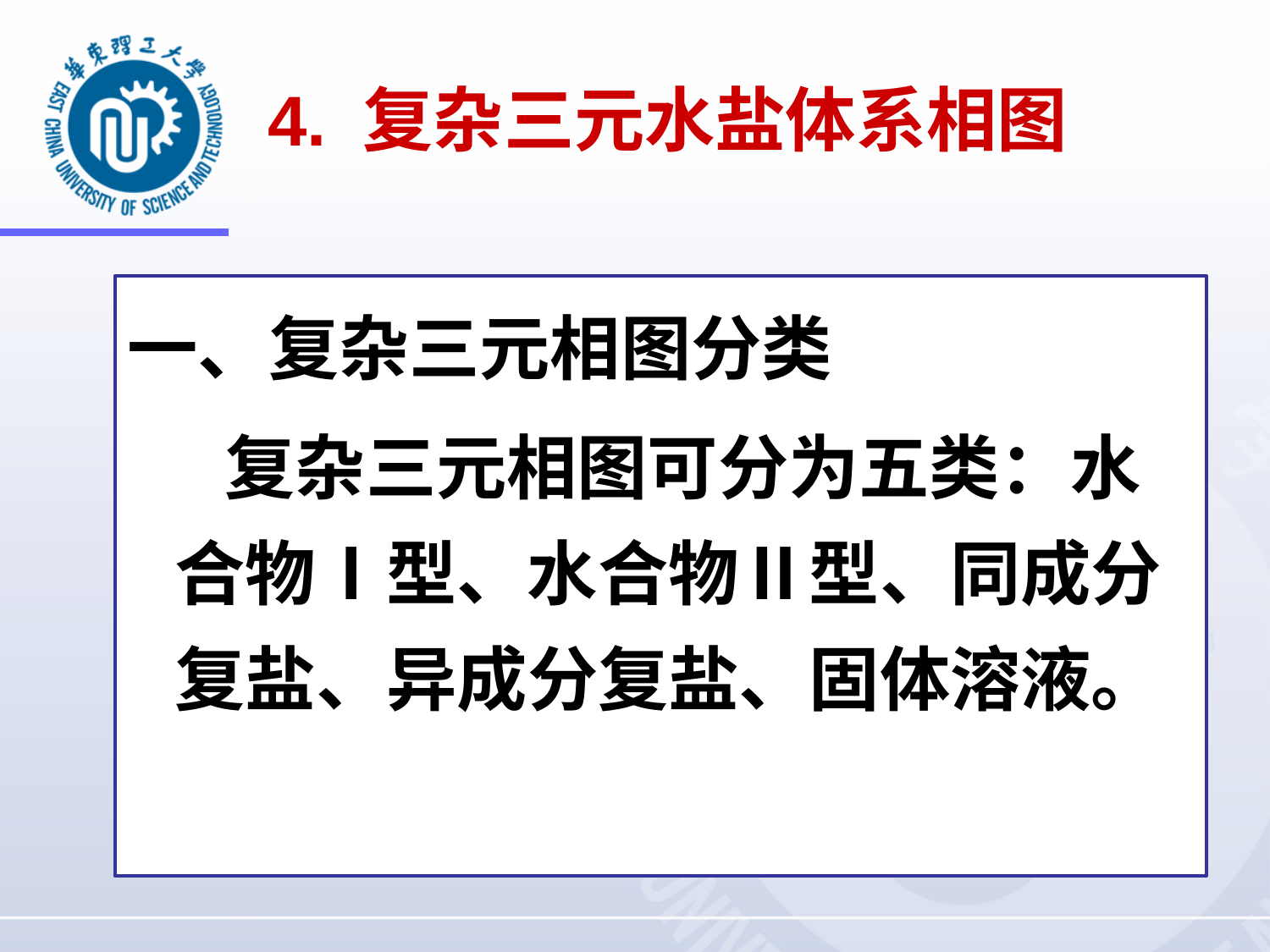

4. 复杂三元水盐体系相图
一、复杂三元相图分类
     复杂三元相图可分为五类：水合物Ⅰ型、水合物Ⅱ型、同成分复盐、异成分复盐、固体溶液。